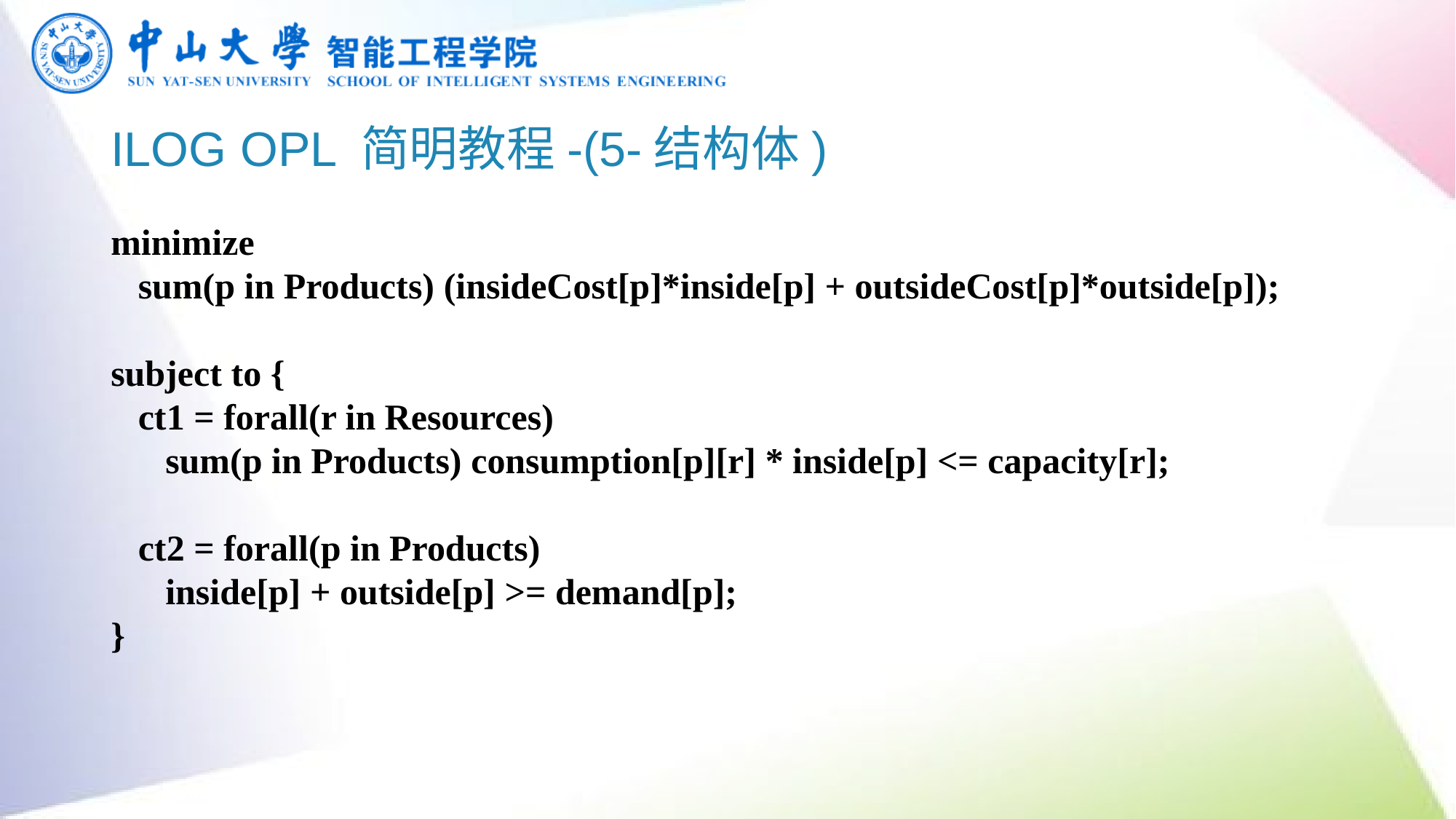

# ILOG OPL 简明教程-(5-结构体)
minimize
   sum(p in Products) (insideCost[p]*inside[p] + outsideCost[p]*outside[p]);

subject to {
   ct1 = forall(r in Resources)
      sum(p in Products) consumption[p][r] * inside[p] <= capacity[r];

   ct2 = forall(p in Products)
      inside[p] + outside[p] >= demand[p];
}